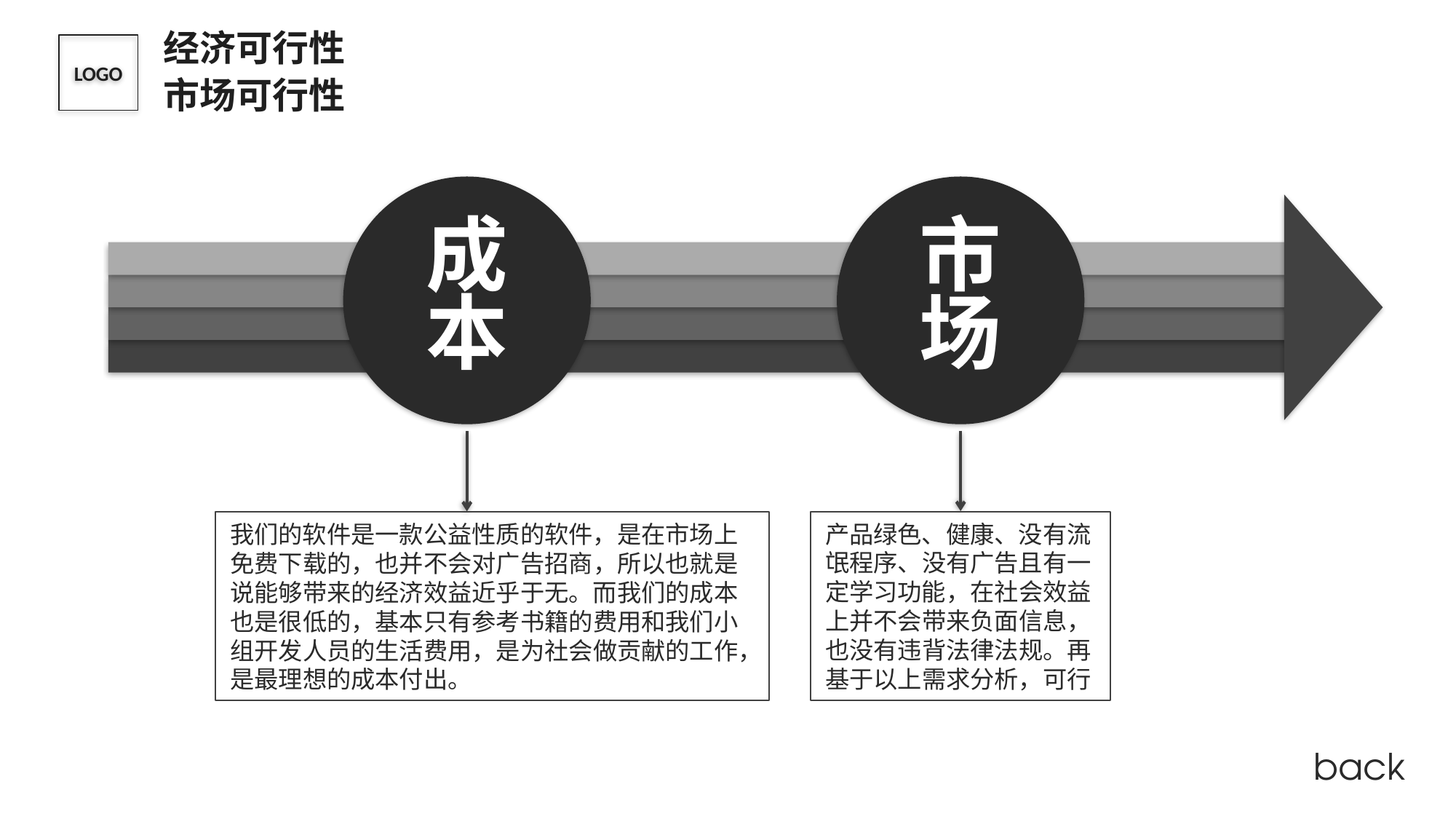

经济可行性
市场可行性
LOGO
成本
市场

产品绿色、健康、没有流氓程序、没有广告且有一定学习功能，在社会效益上并不会带来负面信息，也没有违背法律法规。再基于以上需求分析，可行
我们的软件是一款公益性质的软件，是在市场上免费下载的，也并不会对广告招商，所以也就是说能够带来的经济效益近乎于无。而我们的成本也是很低的，基本只有参考书籍的费用和我们小组开发人员的生活费用，是为社会做贡献的工作，是最理想的成本付出。
back